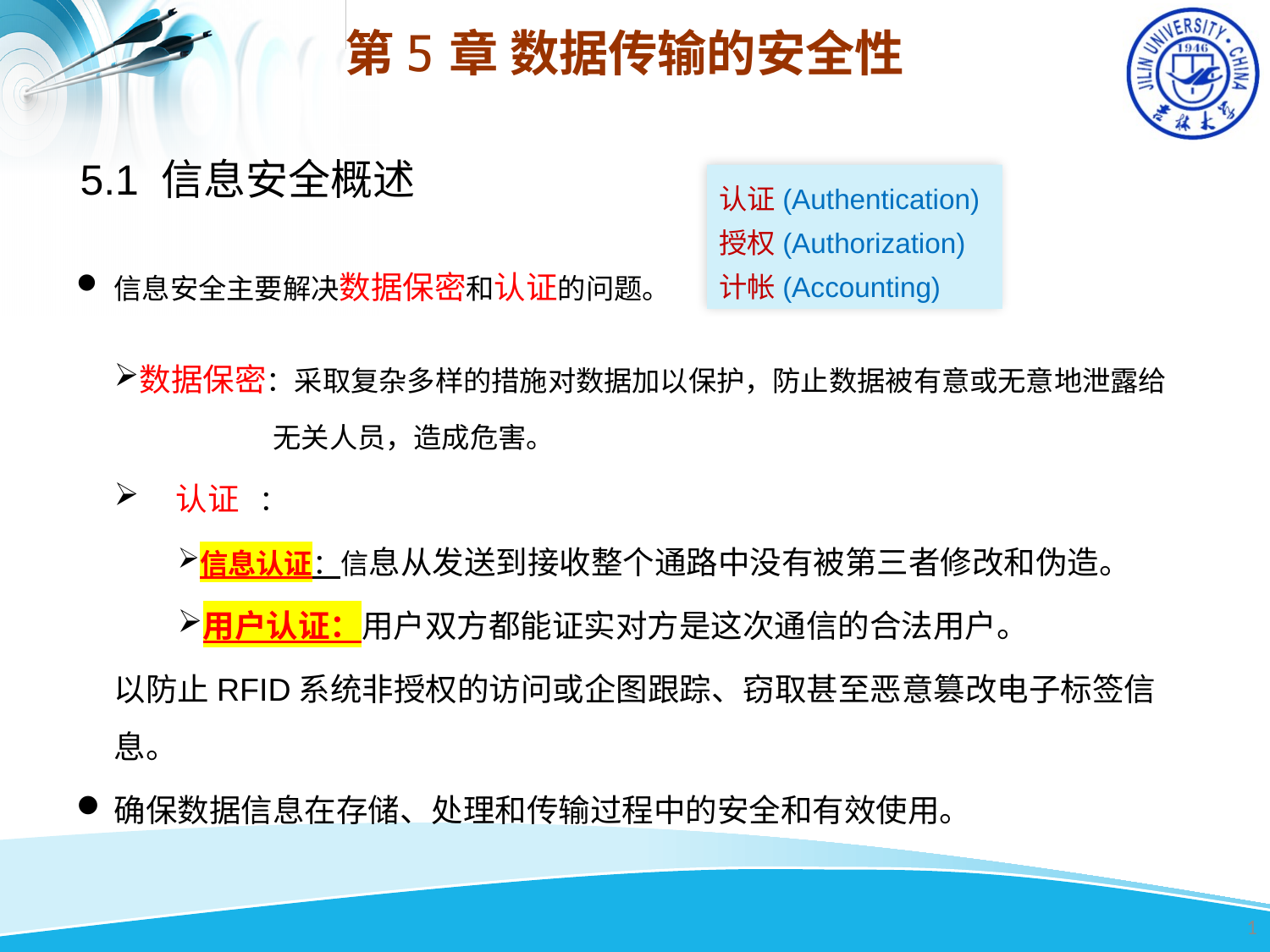

第5章 数据传输的安全性
5.1 信息安全概述

信息安全主要解决数据保密和认证的问题。

数据保密：采取复杂多样的措施对数据加以保护，防止数据被有意或无意地泄露给
                        无关人员，造成危害。
    认证   ：
信息认证：信息从发送到接收整个通路中没有被第三者修改和伪造。
用户认证：用户双方都能证实对方是这次通信的合法用户。
以防止RFID系统非授权的访问或企图跟踪、窃取甚至恶意篡改电子标签信息。
确保数据信息在存储、处理和传输过程中的安全和有效使用。
认证(Authentication)
授权(Authorization)
计帐(Accounting)
1